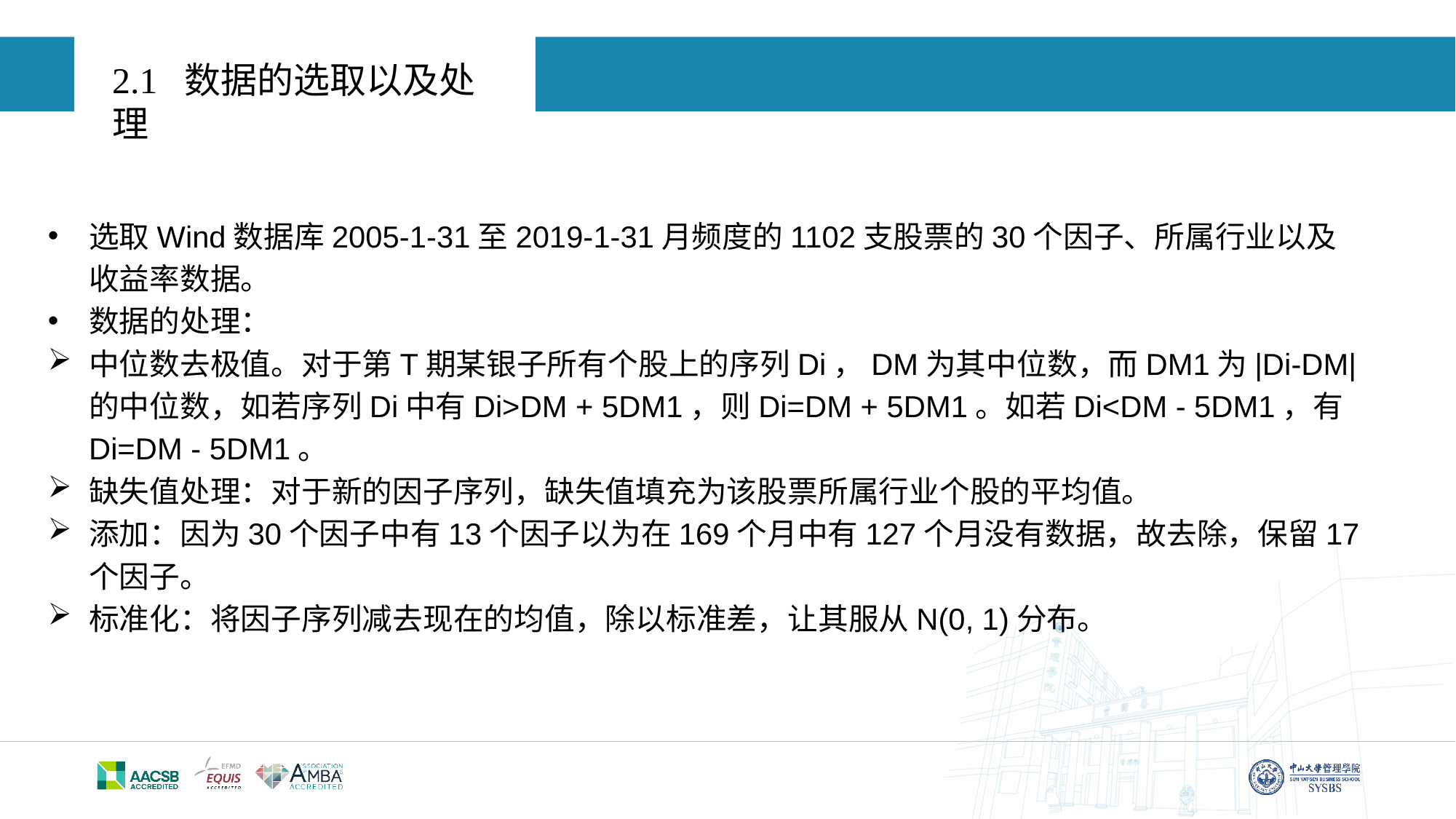

2.1  数据的选取以及处理
选取Wind数据库2005-1-31至2019-1-31月频度的1102支股票的30个因子、所属行业以及收益率数据。
数据的处理：
中位数去极值。对于第T期某银子所有个股上的序列Di，DM为其中位数，而DM1为|Di-DM|的中位数，如若序列Di中有Di>DM + 5DM1，则Di=DM + 5DM1。如若Di<DM - 5DM1，有Di=DM - 5DM1。
缺失值处理：对于新的因子序列，缺失值填充为该股票所属行业个股的平均值。
添加：因为30个因子中有13个因子以为在169个月中有127个月没有数据，故去除，保留17个因子。
标准化：将因子序列减去现在的均值，除以标准差，让其服从N(0, 1)分布。